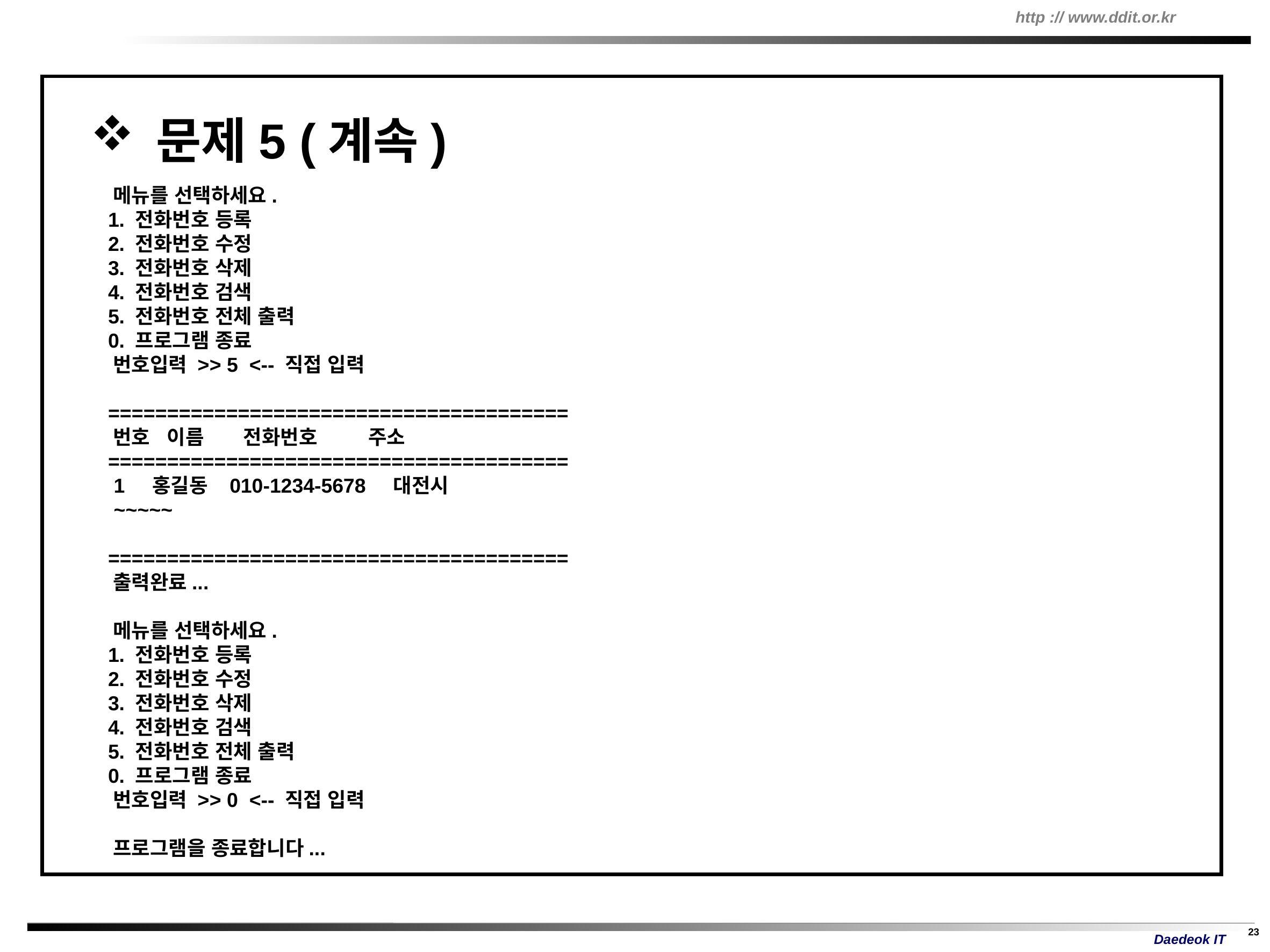

문제5 (계속)

  메뉴를 선택하세요.
  1. 전화번호 등록
  2. 전화번호 수정
  3. 전화번호 삭제
  4. 전화번호 검색
  5. 전화번호 전체 출력
  0. 프로그램 종료
  번호입력 >> 5  <-- 직접 입력

  =======================================
  번호   이름       전화번호         주소
  =======================================
   1    홍길동   010-1234-5678    대전시
   ~~~~~

  =======================================
  출력완료...

  메뉴를 선택하세요.
  1. 전화번호 등록
  2. 전화번호 수정
  3. 전화번호 삭제
  4. 전화번호 검색
  5. 전화번호 전체 출력
  0. 프로그램 종료
  번호입력 >> 0  <-- 직접 입력

  프로그램을 종료합니다...